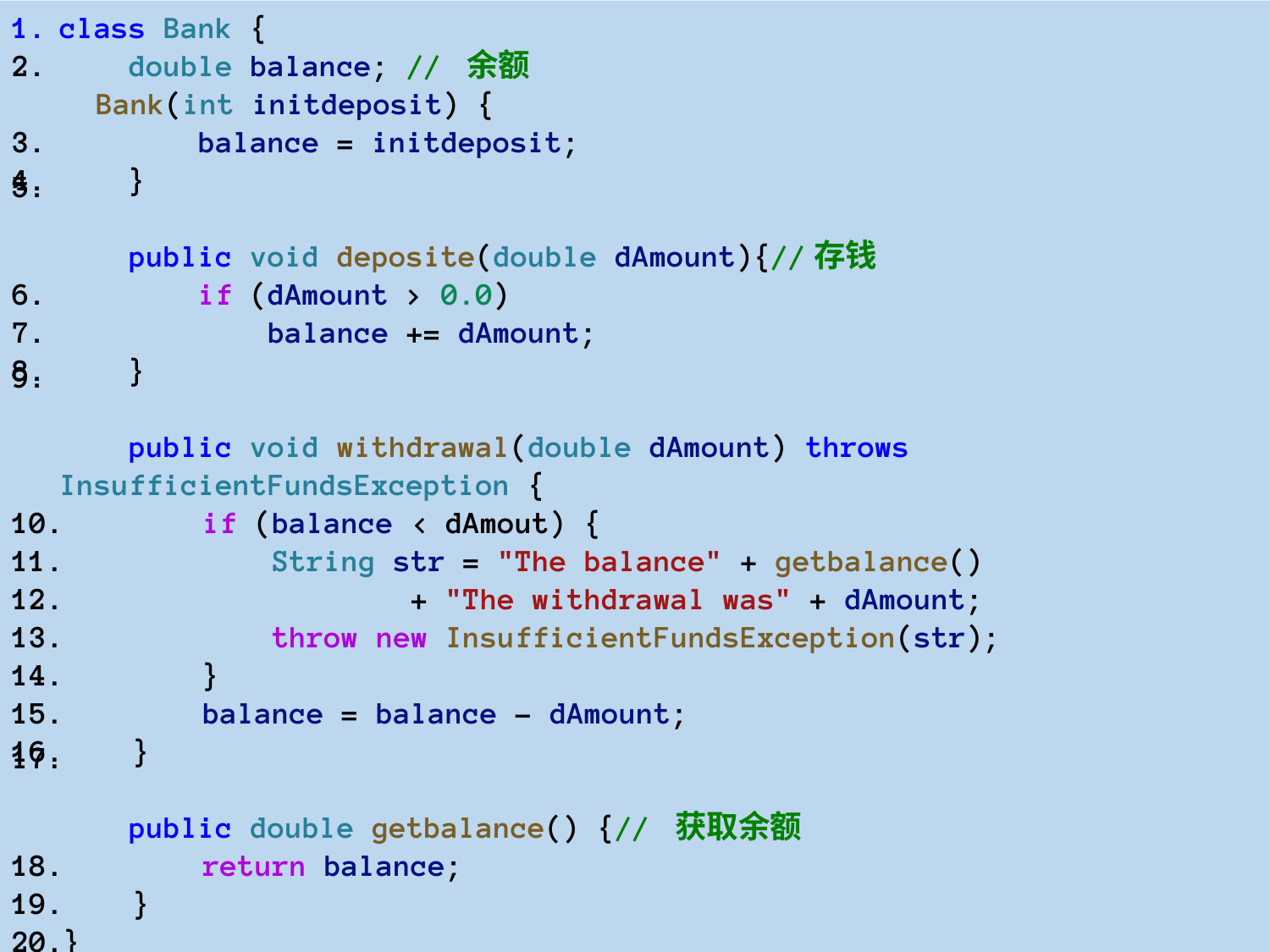

class Bank {
    double balance; // 余额
    Bank(int initdeposit) {
        balance = initdeposit;
    }
    public void deposite(double dAmount){//存钱
        if (dAmount > 0.0)
            balance += dAmount;
    }
    public void withdrawal(double dAmount) throws InsufficientFundsException {
        if (balance < dAmout) {
            String str = "The balance" + getbalance()
                    + "The withdrawal was" + dAmount;
            throw new InsufficientFundsException(str);
        }
        balance = balance - dAmount;
    }
    public double getbalance() {// 获取余额
        return balance;
    }
}

6
创建自己的异常
PART